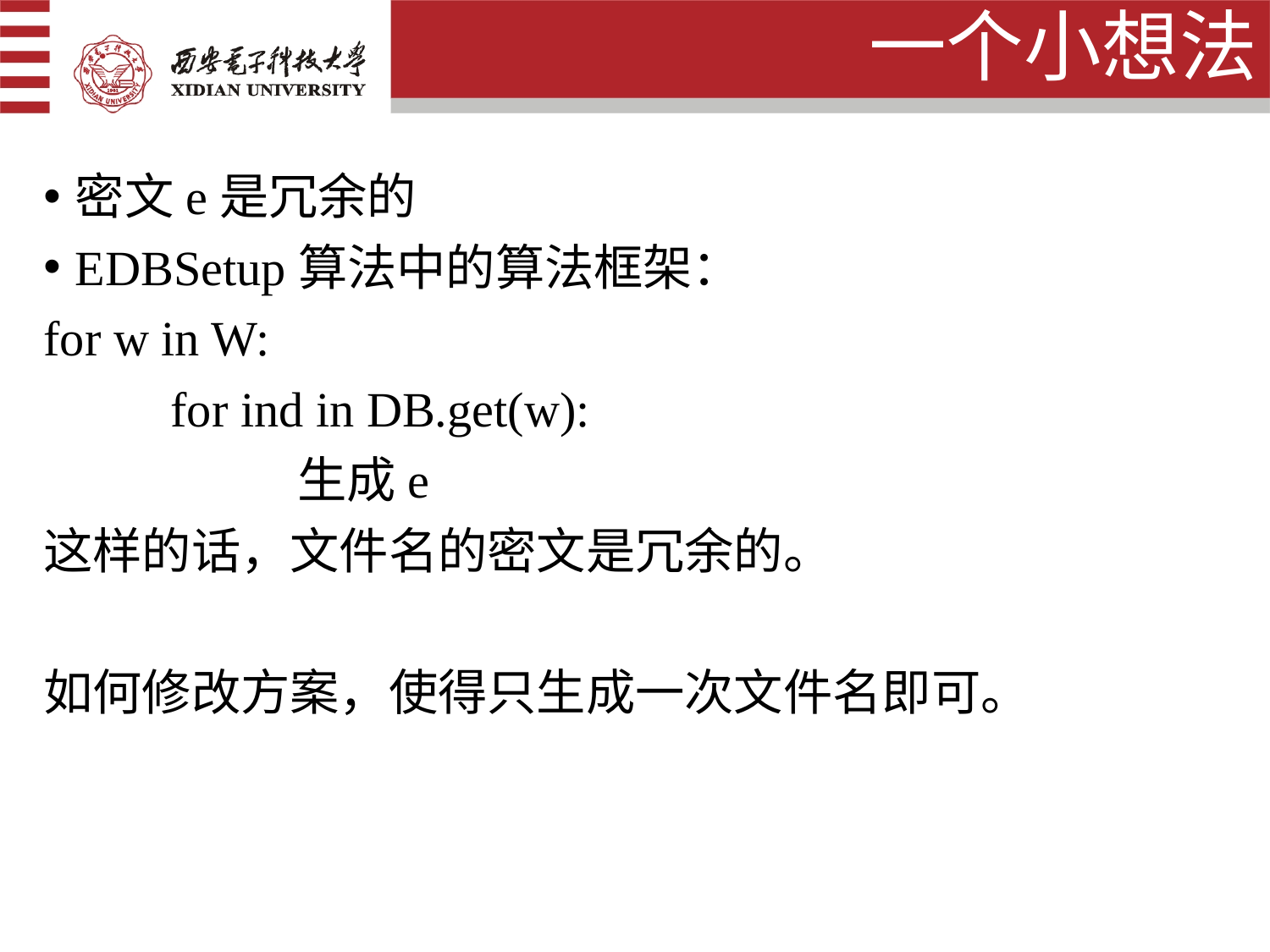

# 一个小想法
密文e是冗余的
EDBSetup算法中的算法框架：
for w in W:
	for ind in DB.get(w):
		生成e
这样的话，文件名的密文是冗余的。

如何修改方案，使得只生成一次文件名即可。